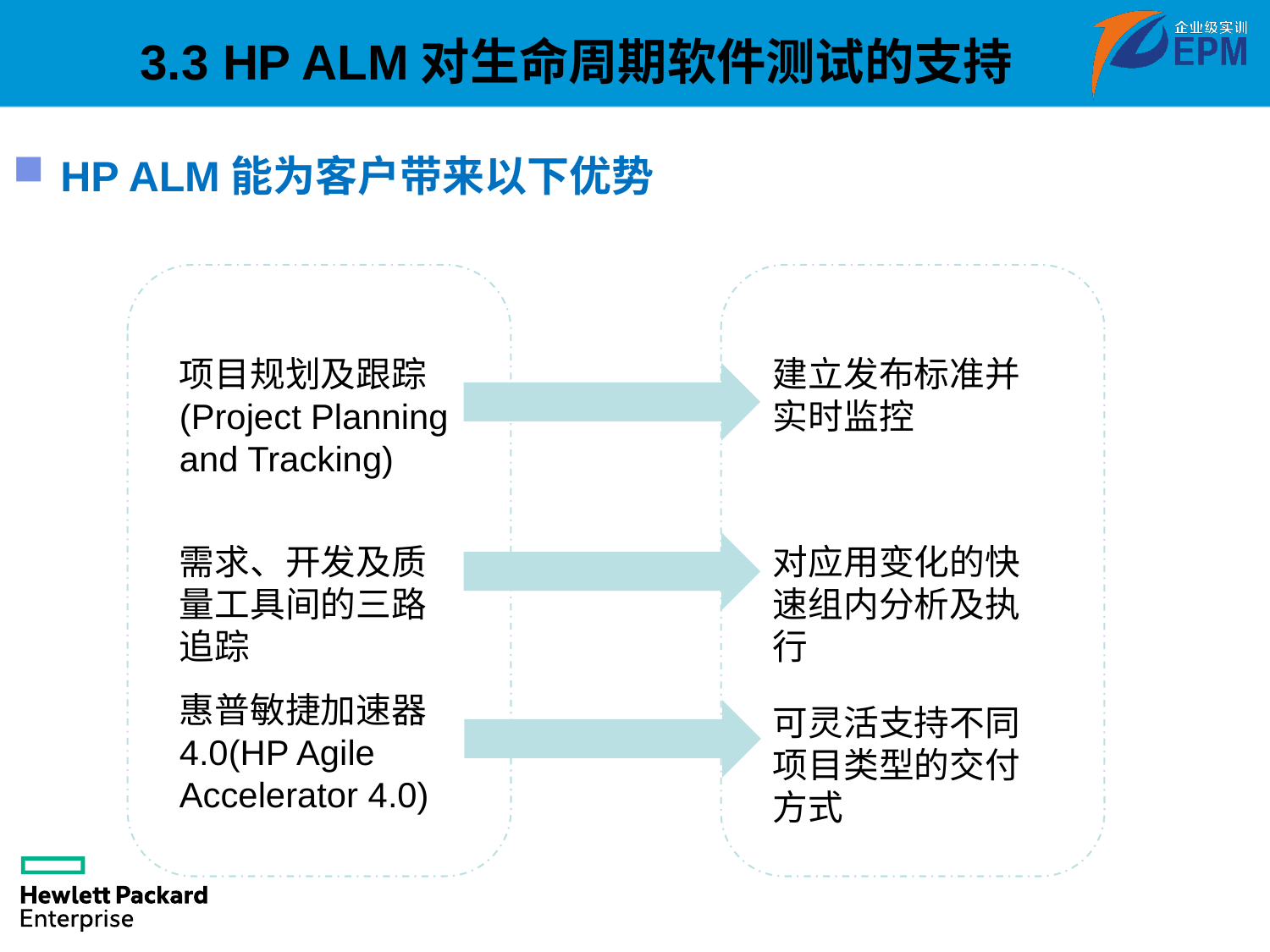

3.3 HP ALM对生命周期软件测试的支持
HP ALM能为客户带来以下优势

项目规划及跟踪(Project Planning and Tracking)
建立发布标准并实时监控

需求、开发及质量工具间的三路追踪
对应用变化的快速组内分析及执行
惠普敏捷加速器4.0(HP Agile Accelerator 4.0)
可灵活支持不同项目类型的交付方式